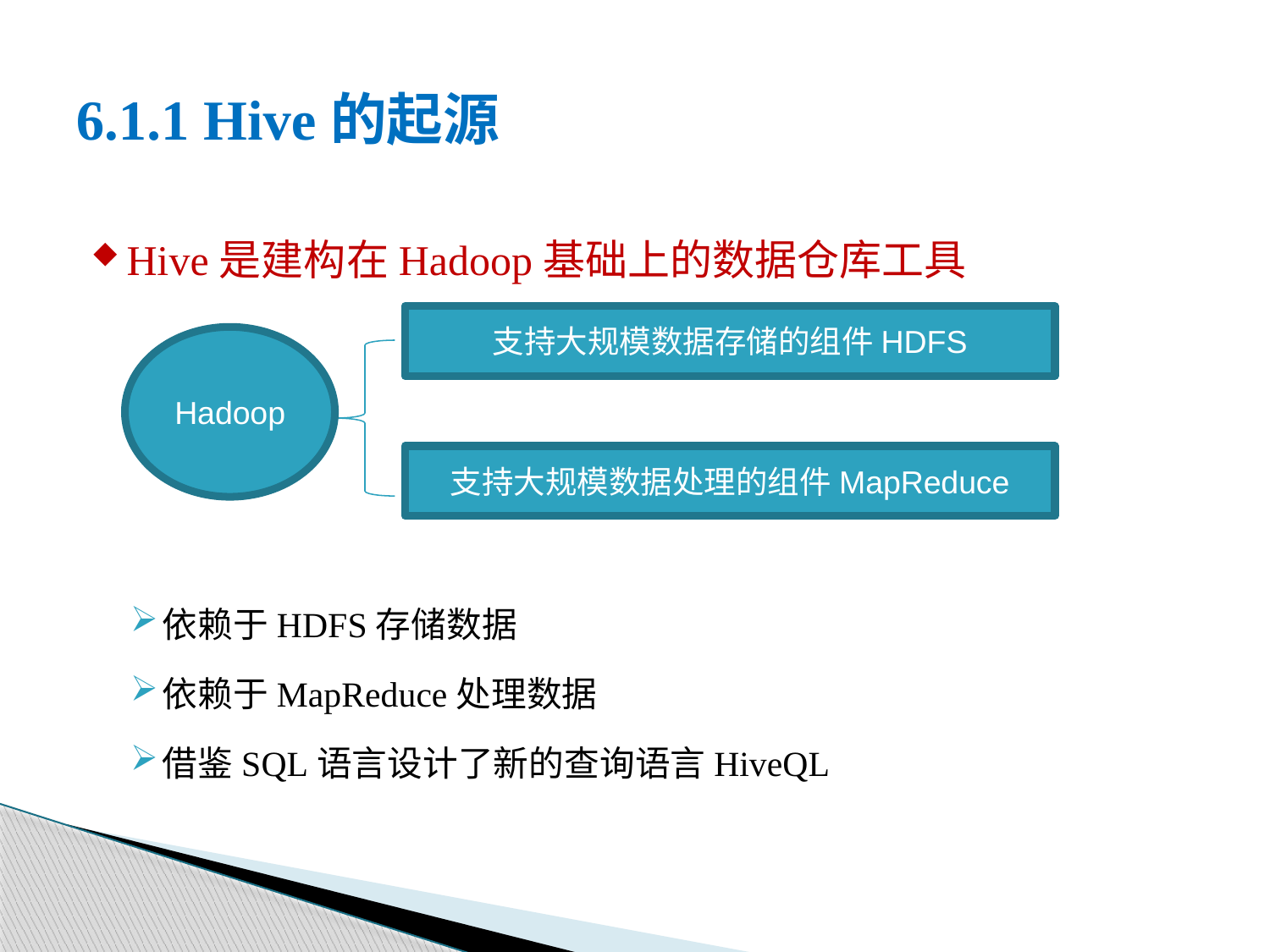

# 6.1.1 Hive的起源
Hive是建构在Hadoop基础上的数据仓库工具

依赖于HDFS存储数据
依赖于MapReduce处理数据
借鉴SQL语言设计了新的查询语言HiveQL

支持大规模数据存储的组件HDFS
Hadoop

支持大规模数据处理的组件MapReduce